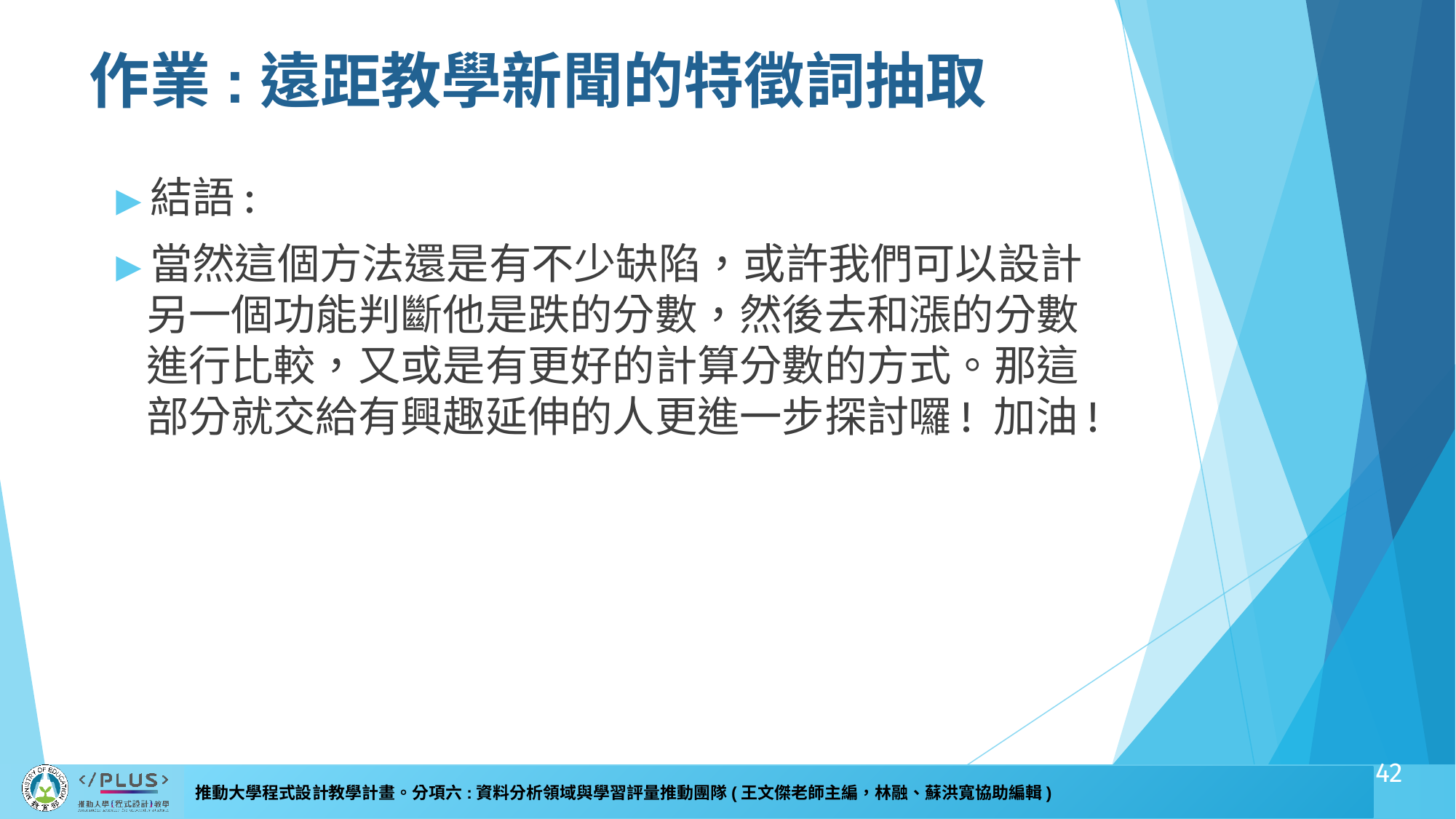

# 作業:遠距教學新聞的特徵詞抽取
結語:
當然這個方法還是有不少缺陷，或許我們可以設計另一個功能判斷他是跌的分數，然後去和漲的分數進行比較，又或是有更好的計算分數的方式。那這部分就交給有興趣延伸的人更進一步探討囉! 加油!
42